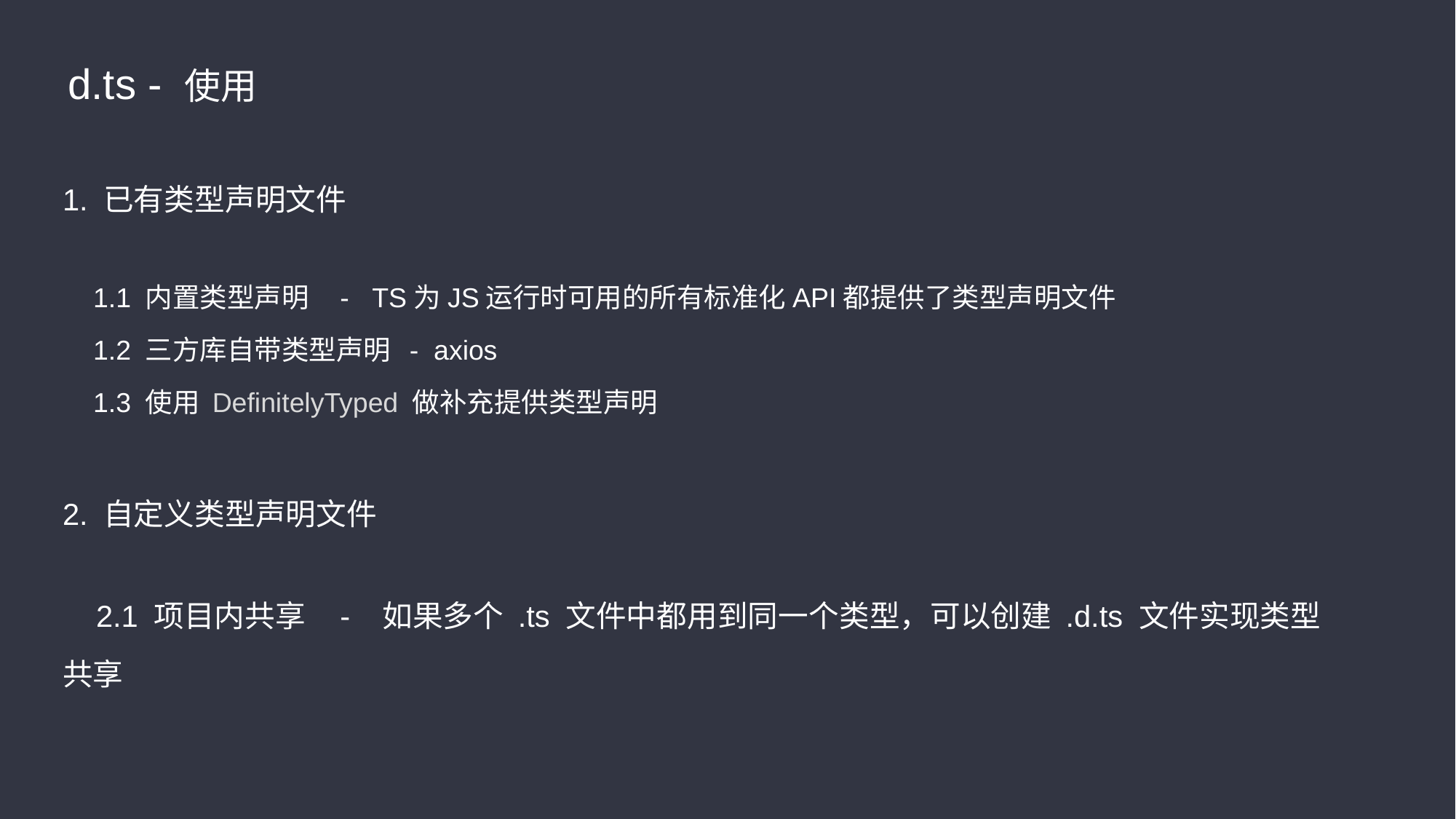

d.ts - 使用
1. 已有类型声明文件

    1.1 内置类型声明    -   TS为JS运行时可用的所有标准化API都提供了类型声明文件
    1.2 三方库自带类型声明  -  axios
    1.3 使用 DefinitelyTyped 做补充提供类型声明

2. 自定义类型声明文件

    2.1 项目内共享    -   如果多个 .ts 文件中都用到同一个类型，可以创建 .d.ts 文件实现类型共享